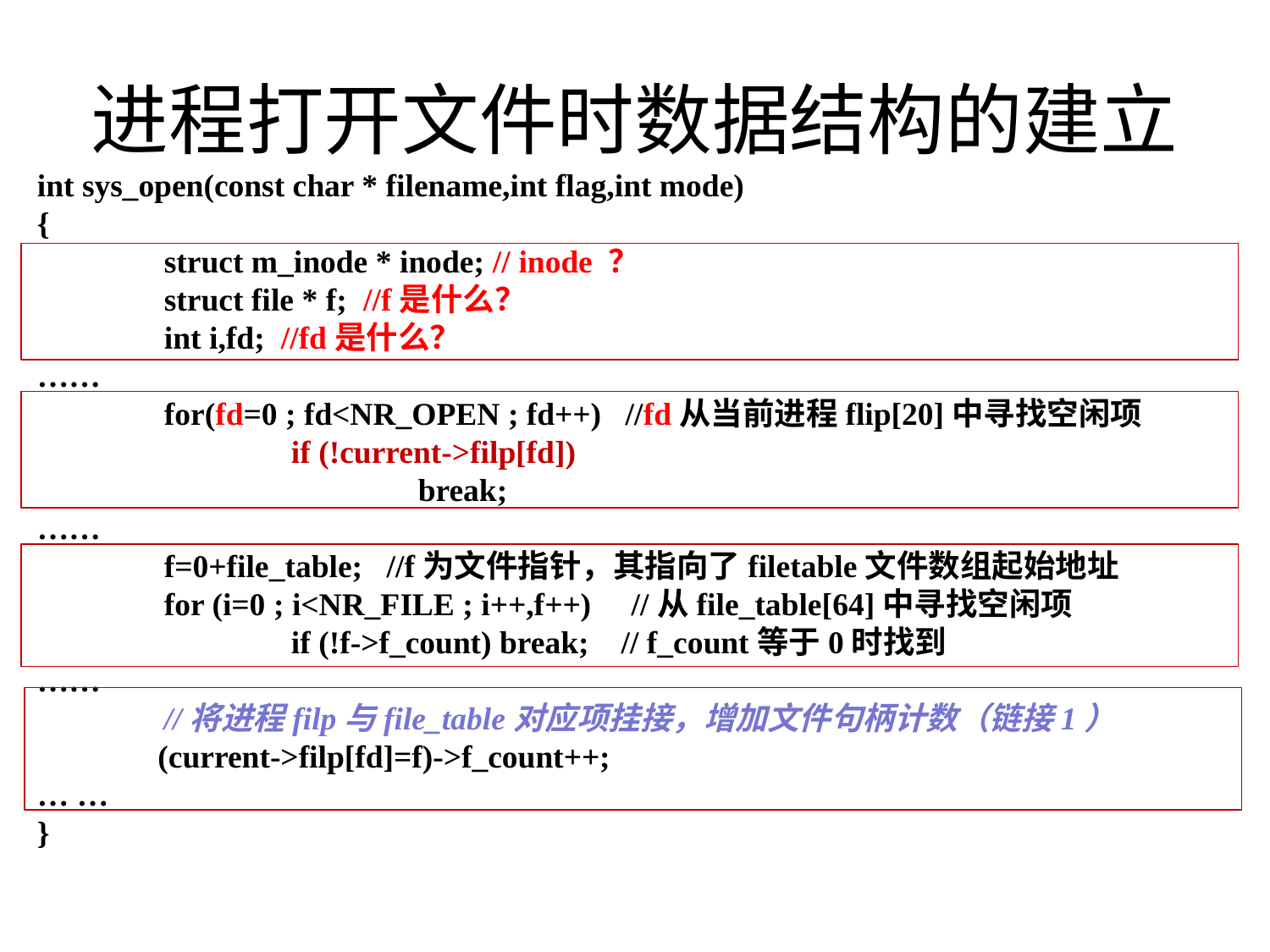

# 进程打开文件时数据结构的建立
int sys_open(const char * filename,int flag,int mode)
{
	struct m_inode * inode; // inode ？
	struct file * f;  //f是什么？
	int i,fd;  //fd是什么？
……
	for(fd=0 ; fd<NR_OPEN ; fd++)   //fd从当前进程flip[20]中寻找空闲项
		if (!current->filp[fd])
			break;
……
	f=0+file_table;   //f为文件指针，其指向了filetable文件数组起始地址
	for (i=0 ; i<NR_FILE ; i++,f++)     //从file_table[64]中寻找空闲项
		if (!f->f_count) break;    // f_count等于0时找到
……
	//将进程filp与file_table对应项挂接，增加文件句柄计数（链接1）
               (current->filp[fd]=f)->f_count++;
… …
}